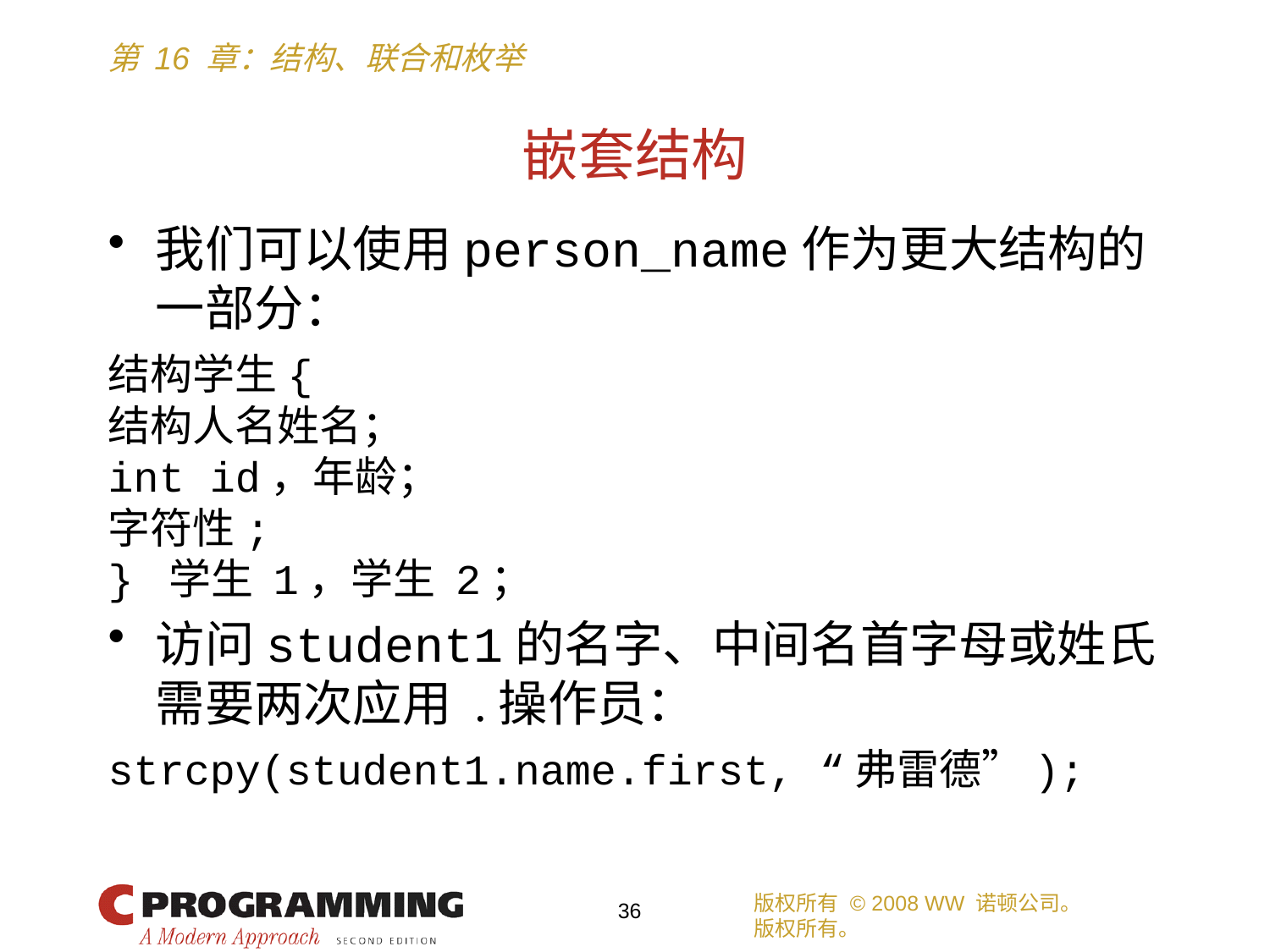

# 嵌套结构
我们可以使用person_name作为更大结构的一部分：
结构学生{
结构人名姓名；
int id，年龄；
字符性;
} 学生 1，学生 2；
访问student1的名字、中间名首字母或姓氏需要两次应用 .操作员：
strcpy(student1.name.first, “弗雷德”);
版权所有 © 2008 WW 诺顿公司。
版权所有。
36